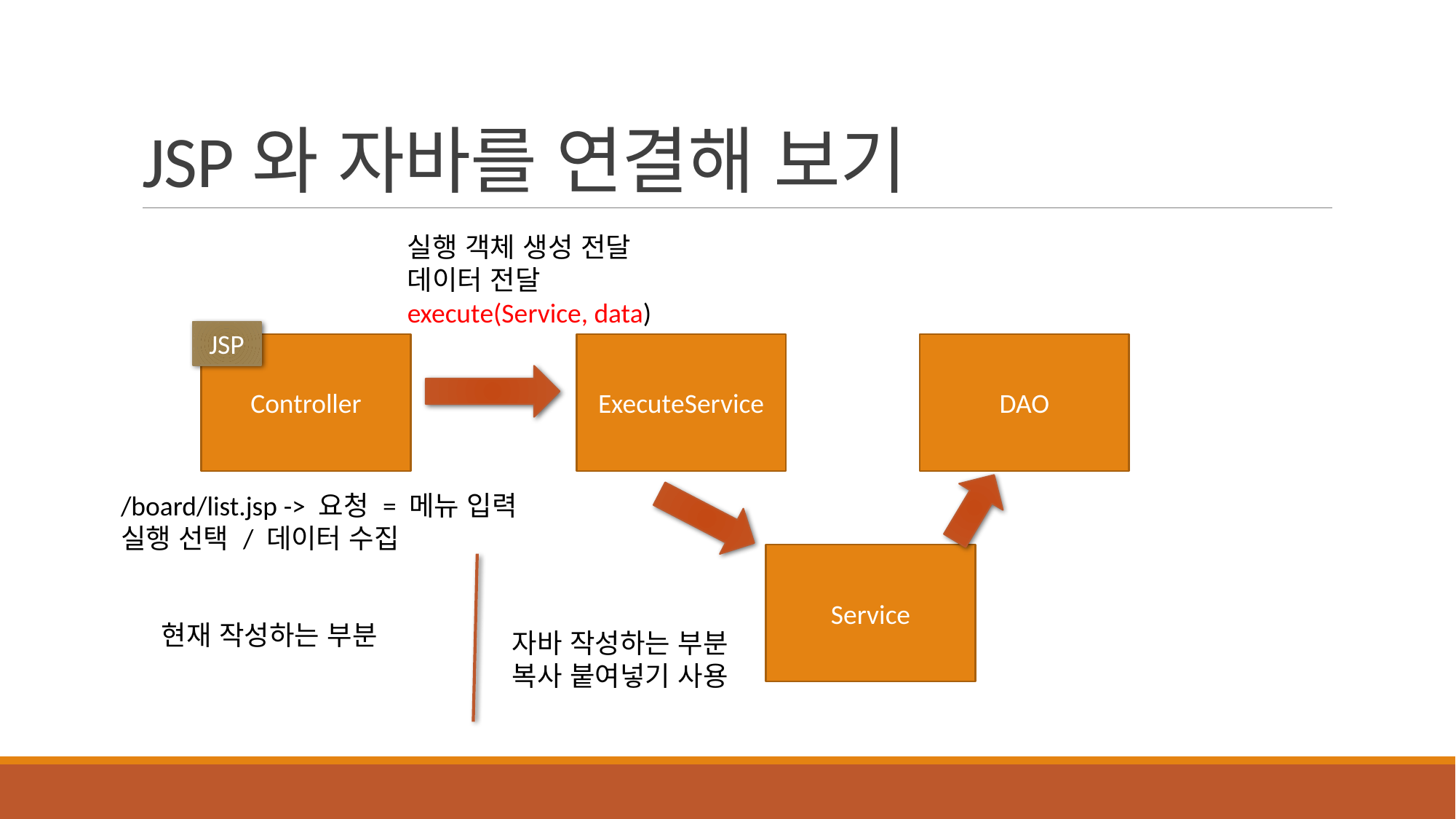

# JSP와 자바를 연결해 보기
실행 객체 생성 전달
데이터 전달
execute(Service, data)
JSP
Controller
ExecuteService
DAO

/board/list.jsp -> 요청 = 메뉴 입력
실행 선택 / 데이터 수집

Service
현재 작성하는 부분
자바 작성하는 부분
복사 붙여넣기 사용